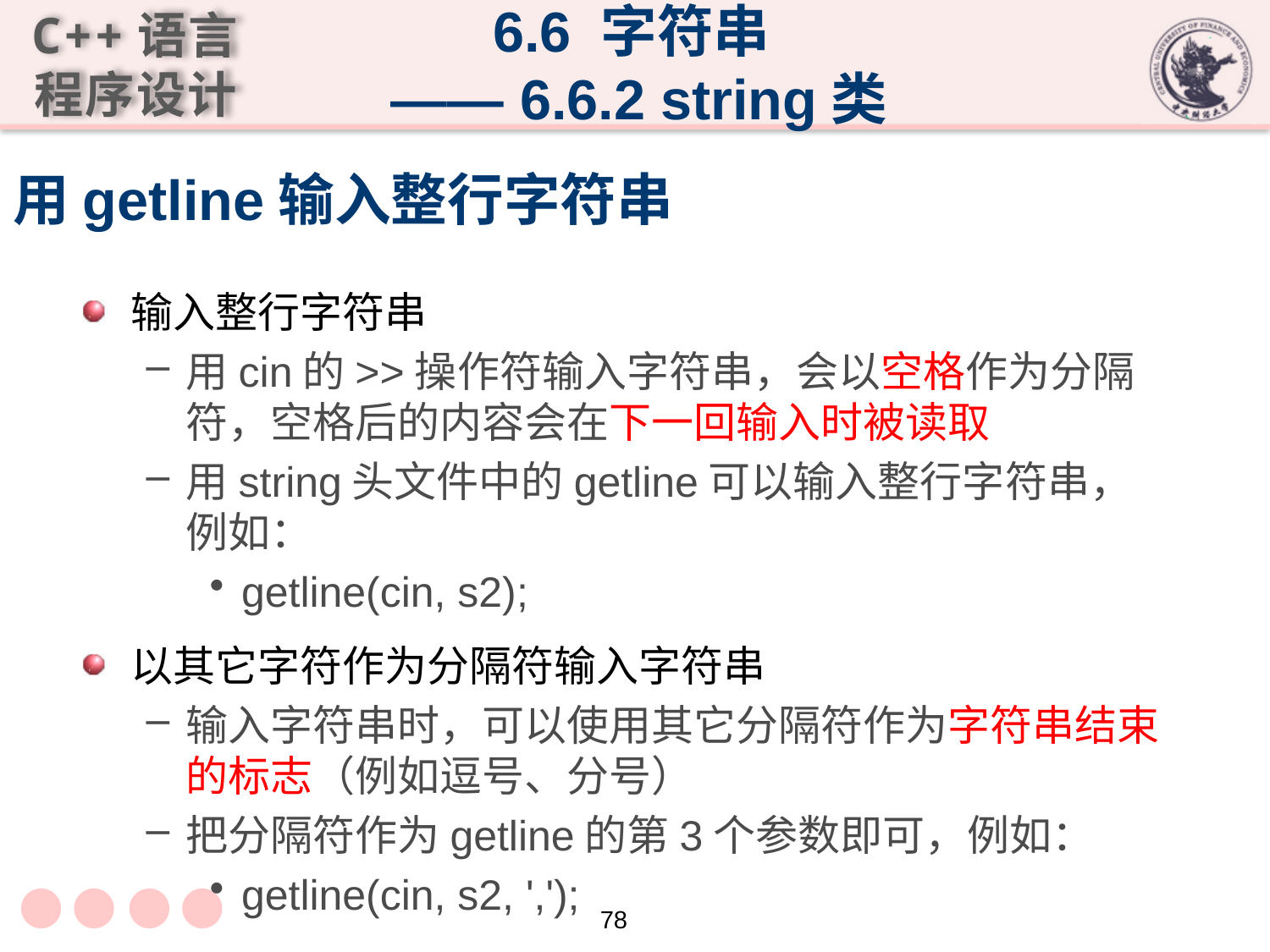

6.6 字符串
 —— 6.6.2 string类
# 用getline输入整行字符串
输入整行字符串
用cin的>>操作符输入字符串，会以空格作为分隔符，空格后的内容会在下一回输入时被读取
用string头文件中的getline可以输入整行字符串，例如：
getline(cin, s2);
以其它字符作为分隔符输入字符串
输入字符串时，可以使用其它分隔符作为字符串结束的标志（例如逗号、分号）
把分隔符作为getline的第3个参数即可，例如：
getline(cin, s2, ',');
78